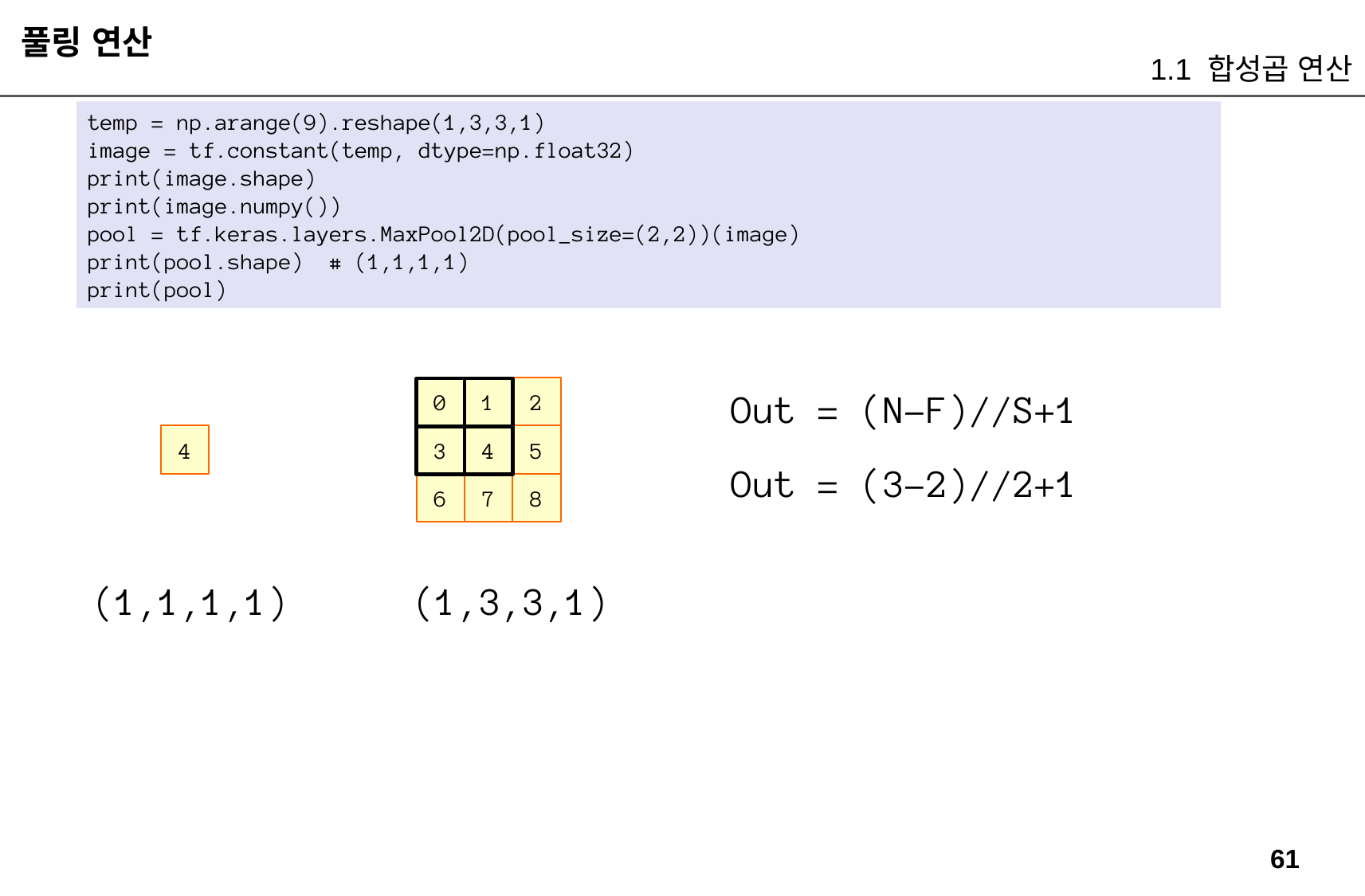

풀링 연산
1.1 합성곱 연산
temp = np.arange(9).reshape(1,3,3,1)
image = tf.constant(temp, dtype=np.float32)
print(image.shape)
print(image.numpy())
pool = tf.keras.layers.MaxPool2D(pool_size=(2,2))(image)
print(pool.shape)  # (1,1,1,1)
print(pool)
0
1
2
Out = (N-F)//S+1

4
3
4
5
Out = (3-2)//2+1
6
7
8
(1,1,1,1)
(1,3,3,1)